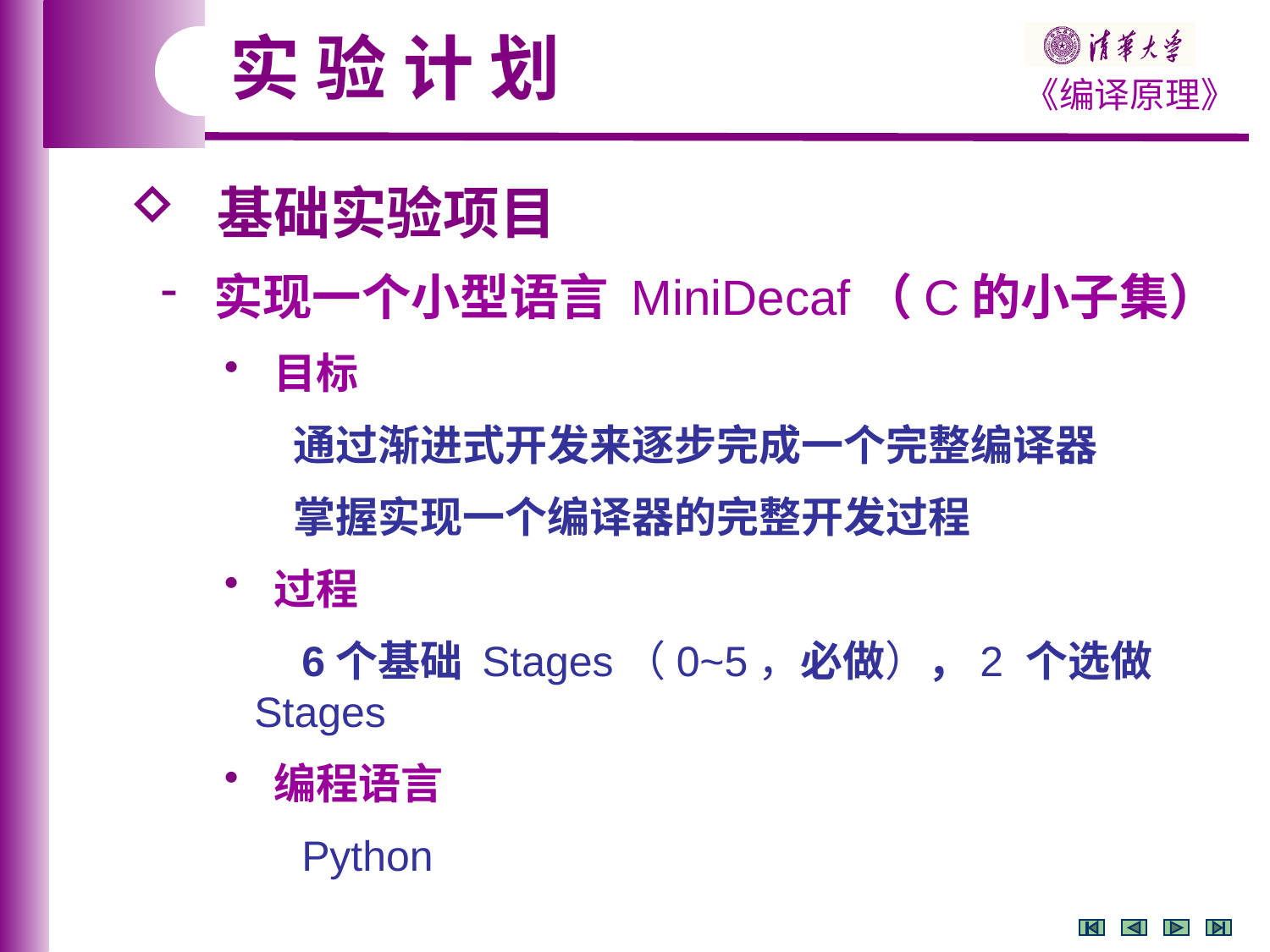

实 验 计 划

  基础实验项目

 实现一个小型语言 MiniDecaf（C的小子集）

 目标

   通过渐进式开发来逐步完成一个完整编译器

   掌握实现一个编译器的完整开发过程

 过程

    6个基础 Stages（0~5，必做），2 个选做 Stages

 编程语言

    Python